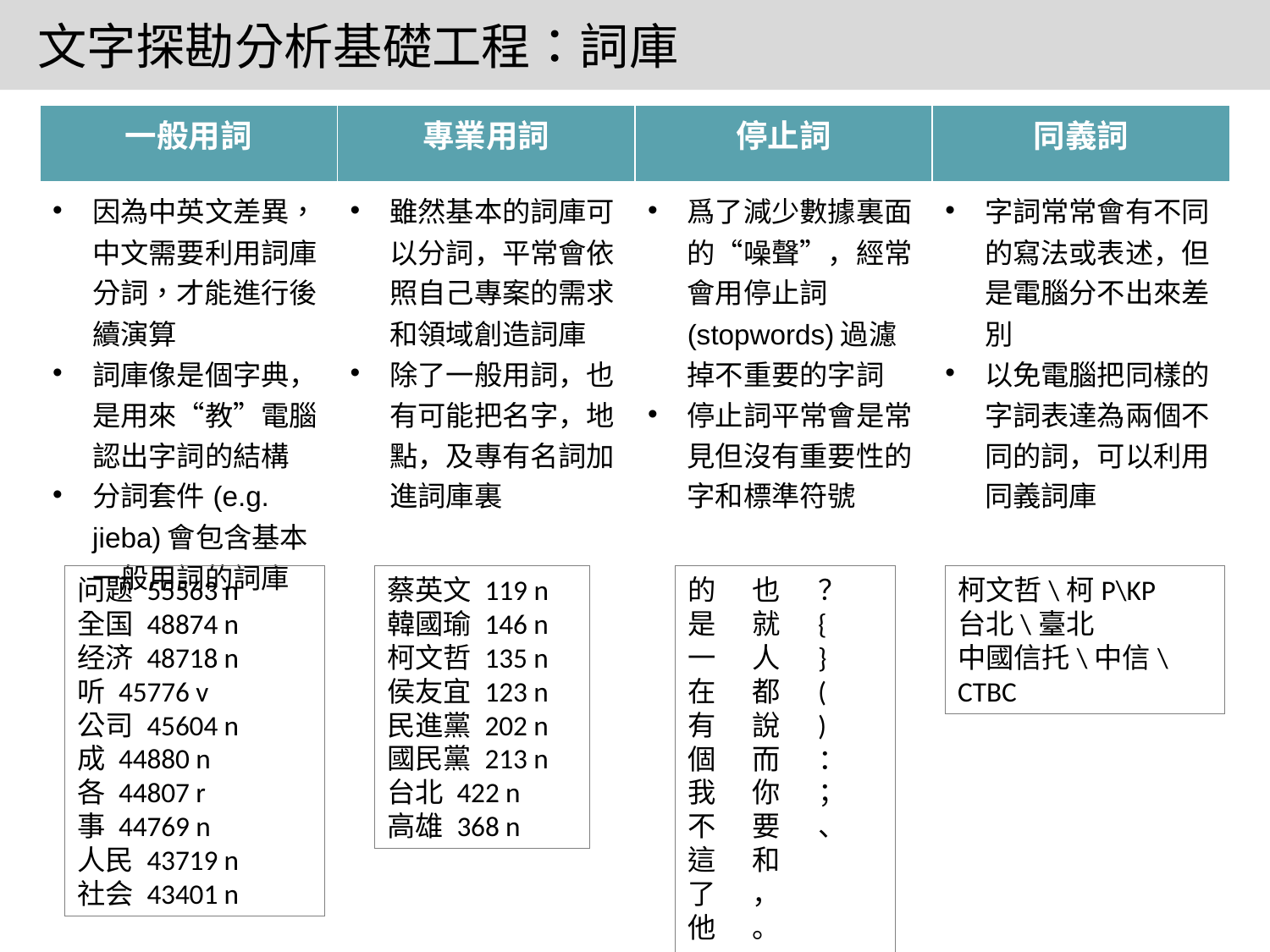

# 文字探勘分析基礎工程：詞庫
| 一般用詞 | 專業用詞 | 停止詞 | 同義詞 |
| --- | --- | --- | --- |
| 因為中英文差異，中文需要利用詞庫分詞，才能進行後續演算 詞庫像是個字典，是用來“教”電腦認出字詞的結構 分詞套件(e.g. jieba)會包含基本一般用詞的詞庫 | 雖然基本的詞庫可以分詞，平常會依照自己專案的需求和領域創造詞庫 除了一般用詞，也有可能把名字，地點，及專有名詞加進詞庫裏 | 爲了減少數據裏面的“噪聲”，經常會用停止詞(stopwords)過濾掉不重要的字詞 停止詞平常會是常見但沒有重要性的字和標準符號 | 字詞常常會有不同的寫法或表述，但是電腦分不出來差別 以免電腦把同樣的字詞表達為兩個不同的詞，可以利用同義詞庫 |
问题 55563 n
全国 48874 n
经济 48718 n
听 45776 v
公司 45604 n
成 44880 n
各 44807 r
事 44769 n
人民 43719 n
社会 43401 n
蔡英文 119 n
韓國瑜 146 n
柯文哲 135 n
侯友宜 123 n
民進黨 202 n
國民黨 213 n
台北 422 n
高雄 368 n
柯文哲\柯P\KP
台北\臺北
中國信托\中信\CTBC
的
是
一
在
有
個
我
不
這
了
他
也
就
人
都
說
而
你
要
和
，
。
？
{
}
(
)
：
；
、